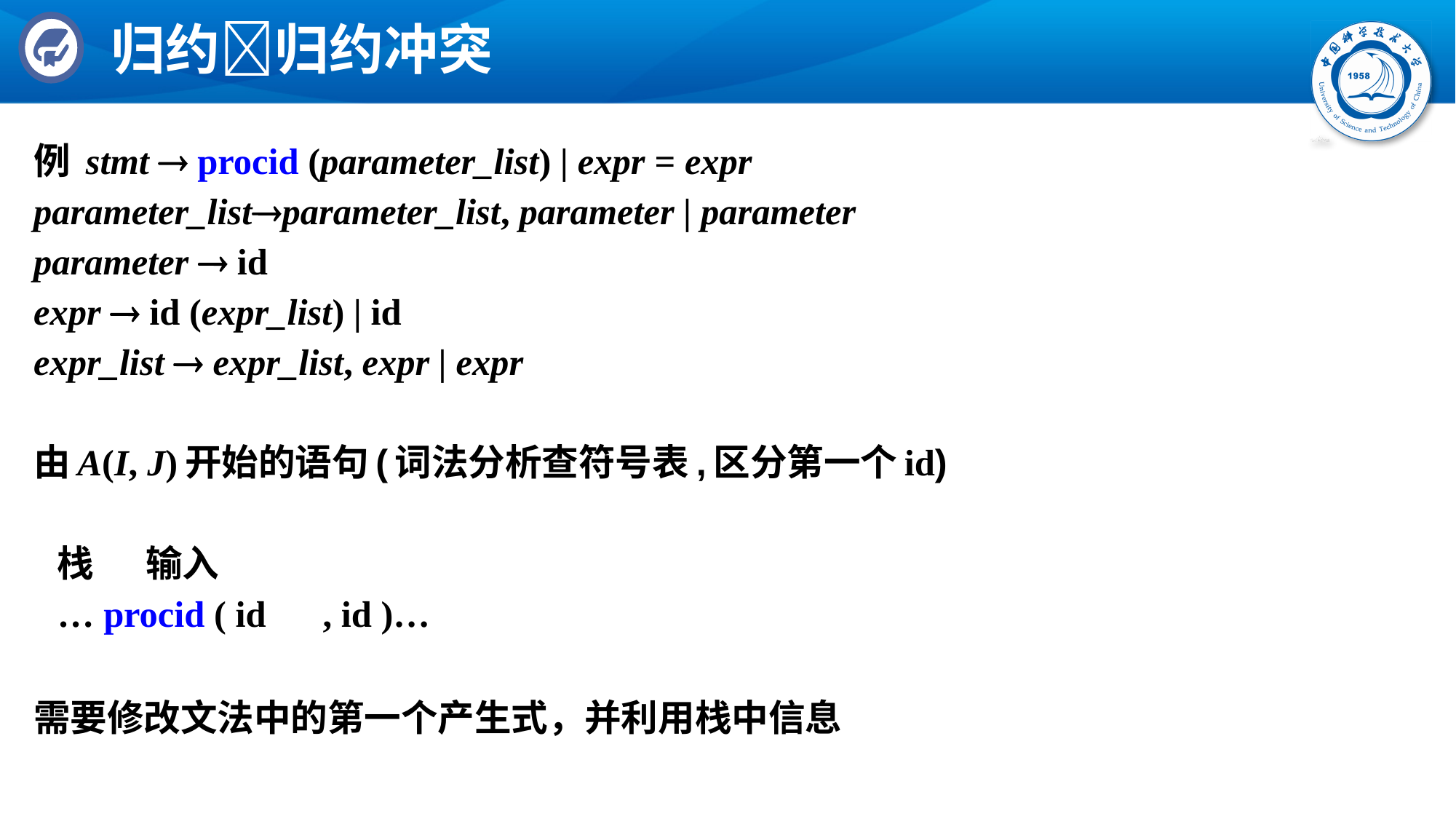

# 归约−归约冲突
例 stmt → procid (parameter_list) | expr = expr
parameter_list→parameter_list, parameter | parameter
parameter → id
expr → id (expr_list) | id
expr_list → expr_list, expr | expr

由A(I, J)开始的语句(词法分析查符号表,区分第一个id)

		栈					输入
		… procid ( id			, id )…

需要修改文法中的第一个产生式，并利用栈中信息